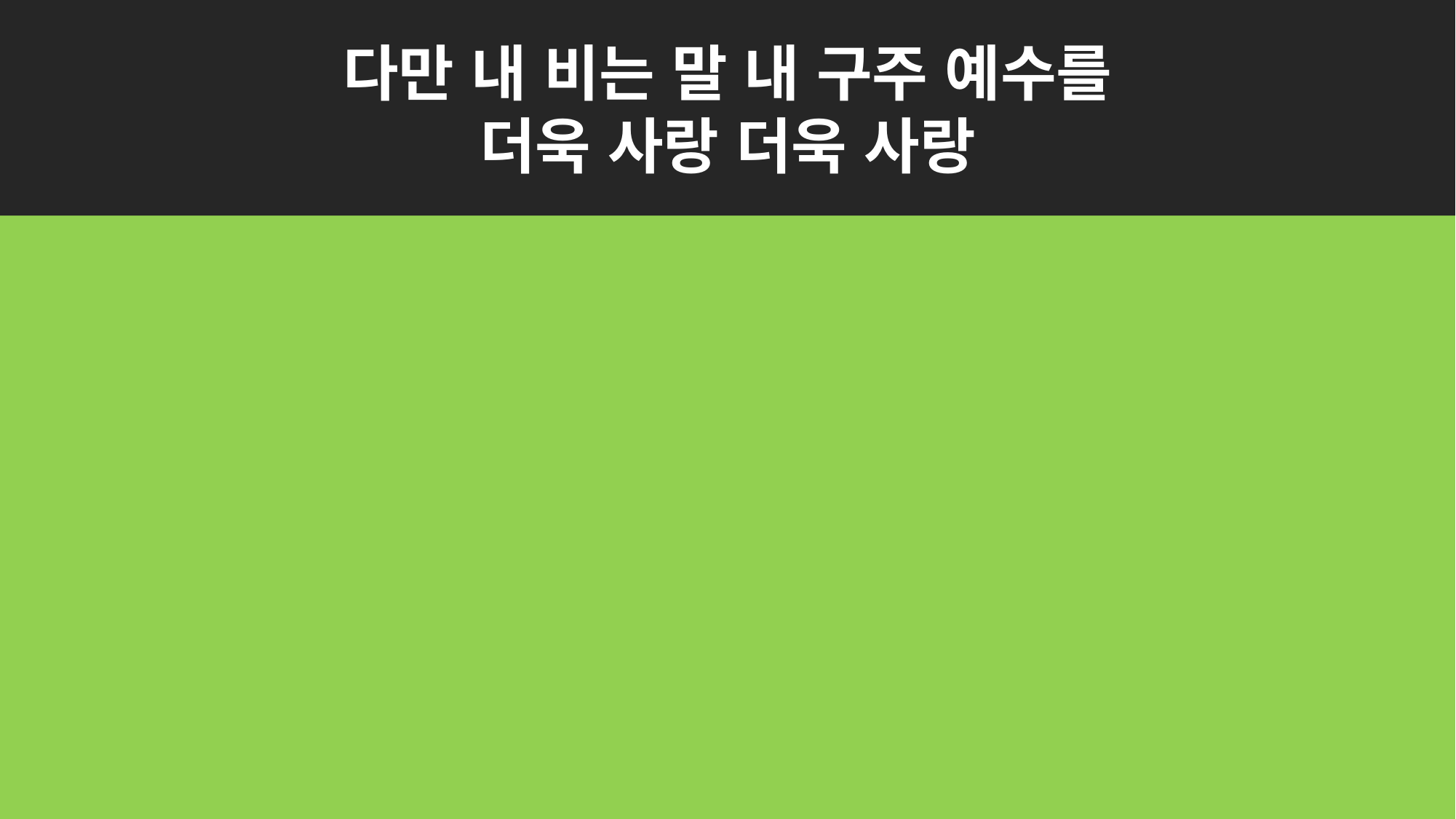

다만 내 비는 말 내 구주 예수를
더욱 사랑 더욱 사랑